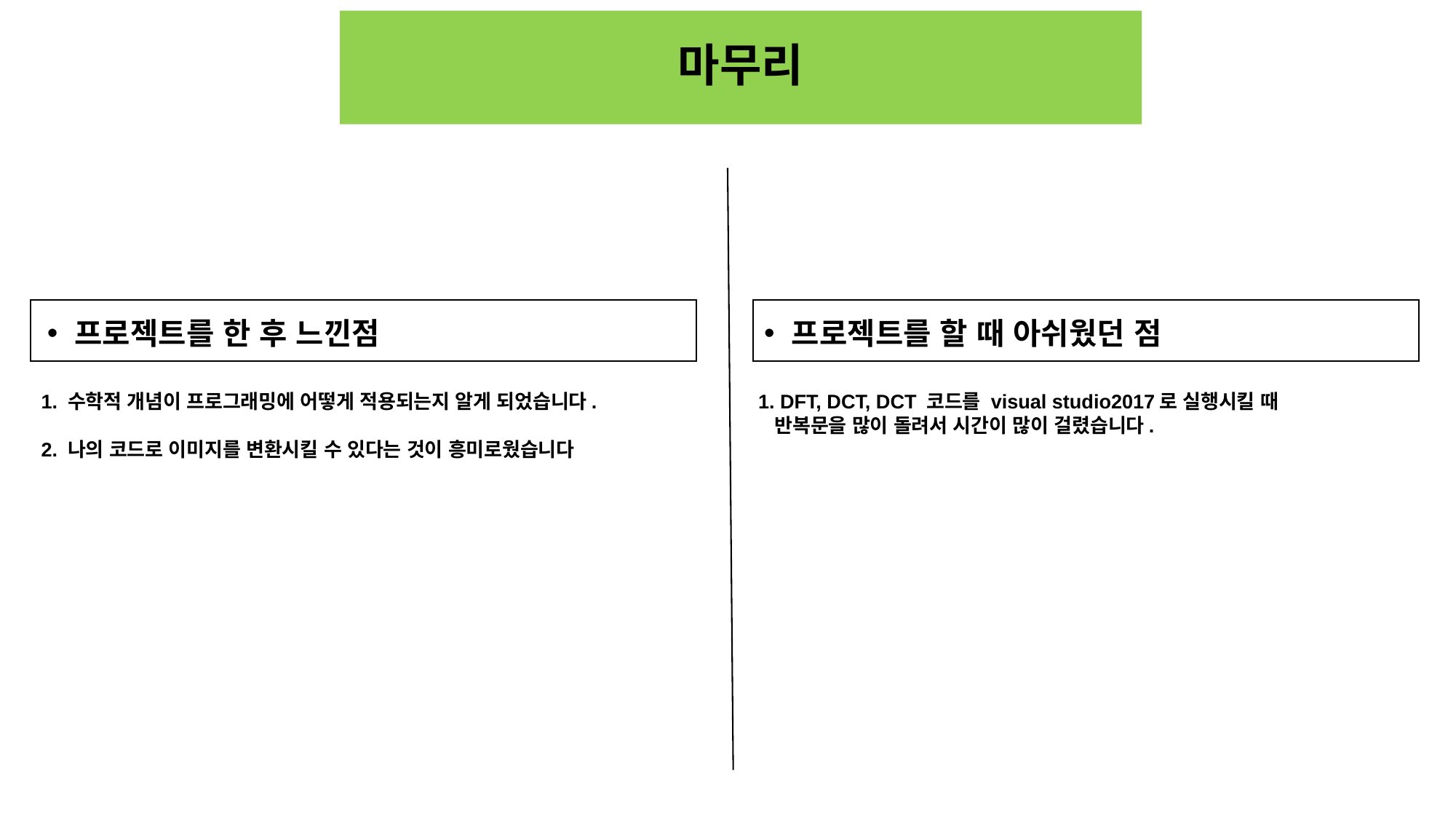

# 마무리

프로젝트를 한 후 느낀점

프로젝트를 할 때 아쉬웠던 점
 1. 수학적 개념이 프로그래밍에 어떻게 적용되는지 알게 되었습니다.
 1. DFT, DCT, DCT 코드를 visual studio2017로 실행시킬 때
    반복문을 많이 돌려서 시간이 많이 걸렸습니다.
 2. 나의 코드로 이미지를 변환시킬 수 있다는 것이 흥미로웠습니다